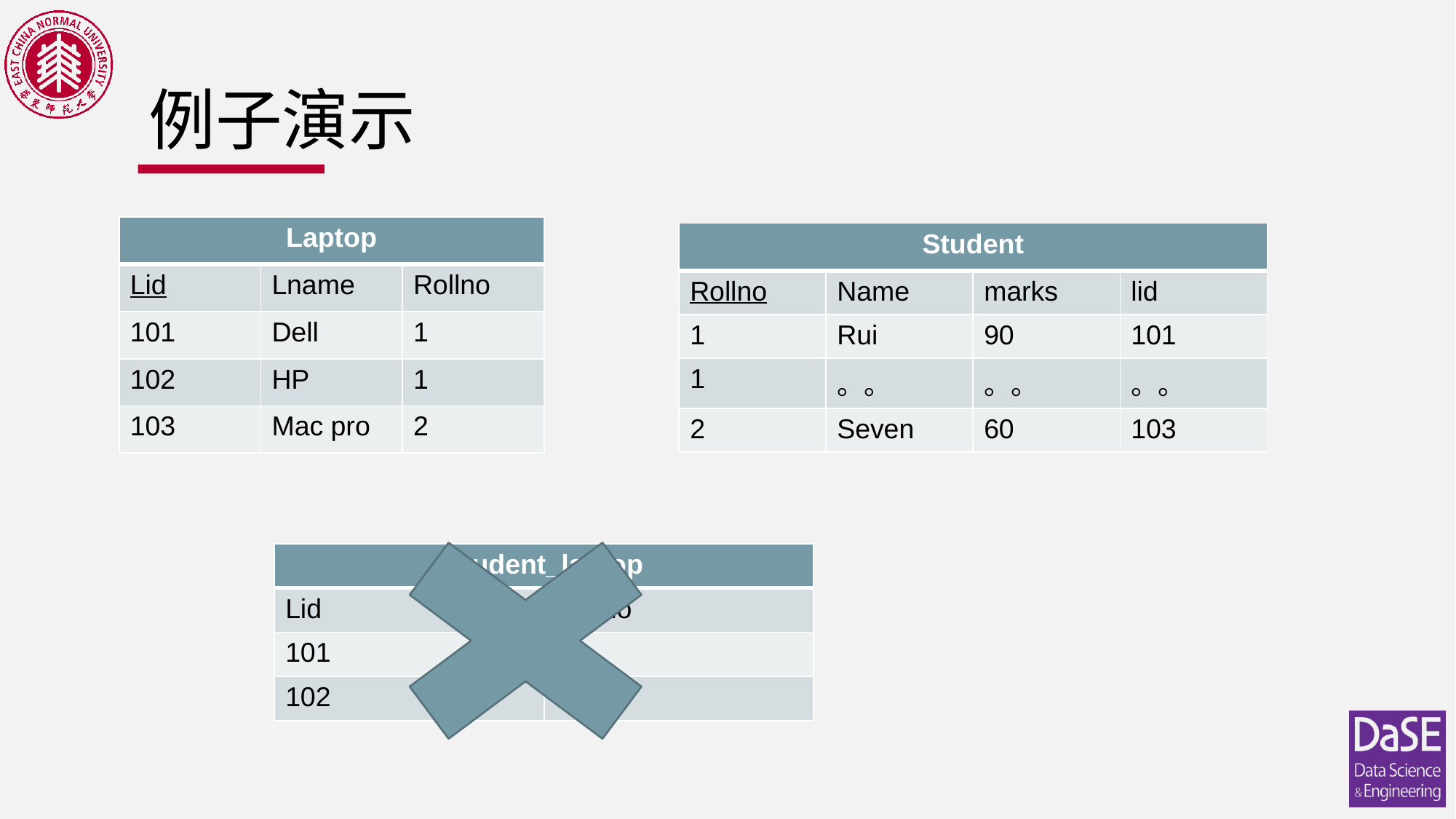

# 例子演示
| Laptop |  |  |
| --- | --- | --- |
| Lid | Lname | Rollno |
| 101 | Dell | 1 |
| 102 | HP | 1 |
| 103 | Mac pro | 2 |
| Student |  |  |
| --- | --- | --- |
| Rollno | Name | marks |
|  |  |  |
| Student |  |  |
| --- | --- | --- |
| Rollno | Name | marks |
| 1 | Rui | 90 |
| 1 | 。。 | 。。 |
| 2 | Seven | 60 |
| Student |  |  |  |
| --- | --- | --- | --- |
| Rollno | Name | marks | lid |
| 1 | Rui | 90 | 101 |
| 1 | 。。 | 。。 | 。。 |
| 2 | Seven | 60 | 103 |

| Student\_laptop |  |
| --- | --- |
| Lid | Rollno |
| 101 | 1 |
| 102 | 1 |